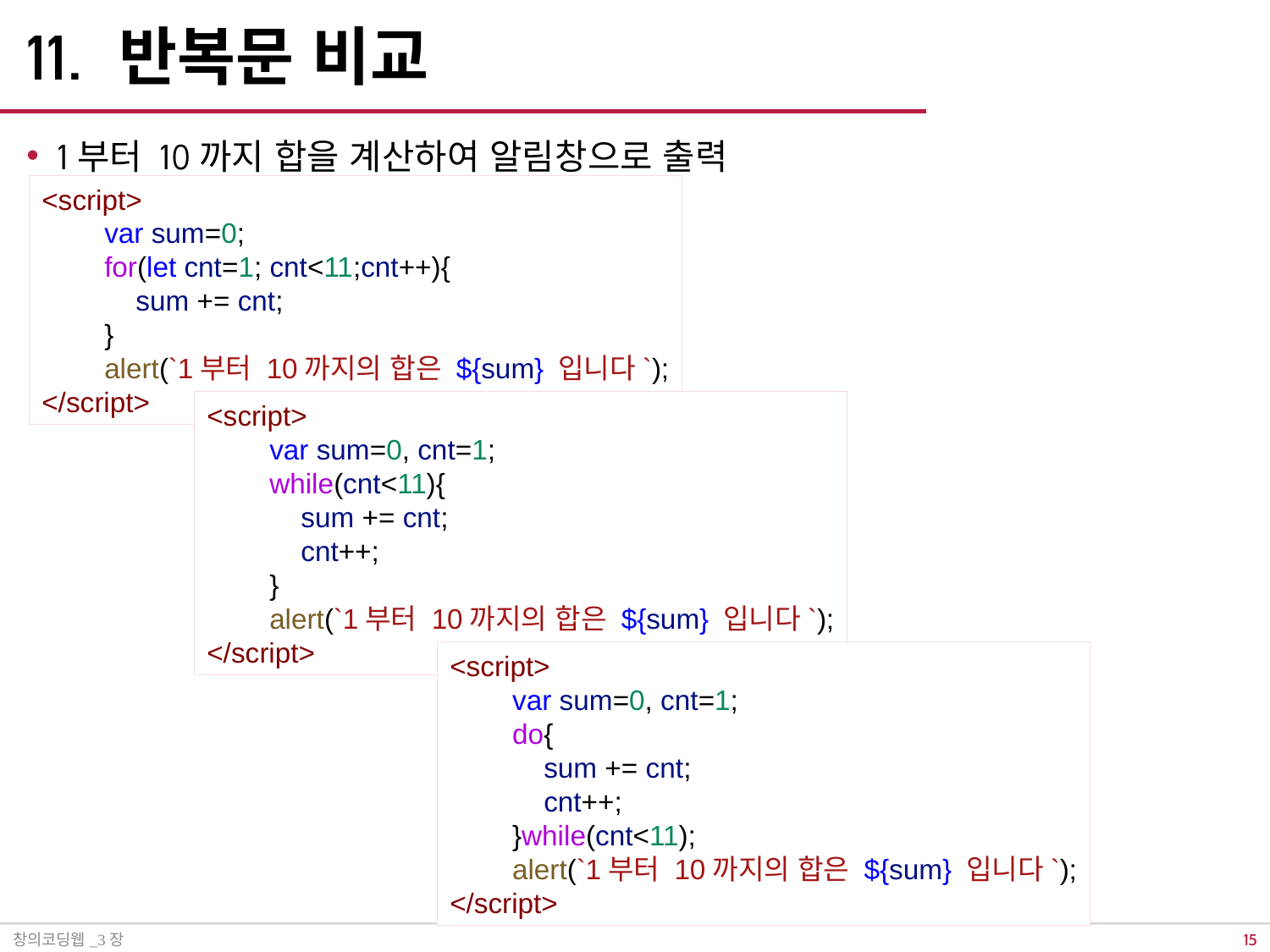

# 11. 반복문 비교
1부터 10까지 합을 계산하여 알림창으로 출력
<script>
        var sum=0;
        for(let cnt=1; cnt<11;cnt++){
            sum += cnt;
        }
        alert(`1부터 10까지의 합은 ${sum} 입니다`);
</script>
<script>
        var sum=0, cnt=1;
        while(cnt<11){
            sum += cnt;
            cnt++;
        }
        alert(`1부터 10까지의 합은 ${sum} 입니다`);
</script>
<script>
        var sum=0, cnt=1;
        do{
            sum += cnt;
            cnt++;
        }while(cnt<11);
        alert(`1부터 10까지의 합은 ${sum} 입니다`);
</script>
창의코딩웹_3장
15